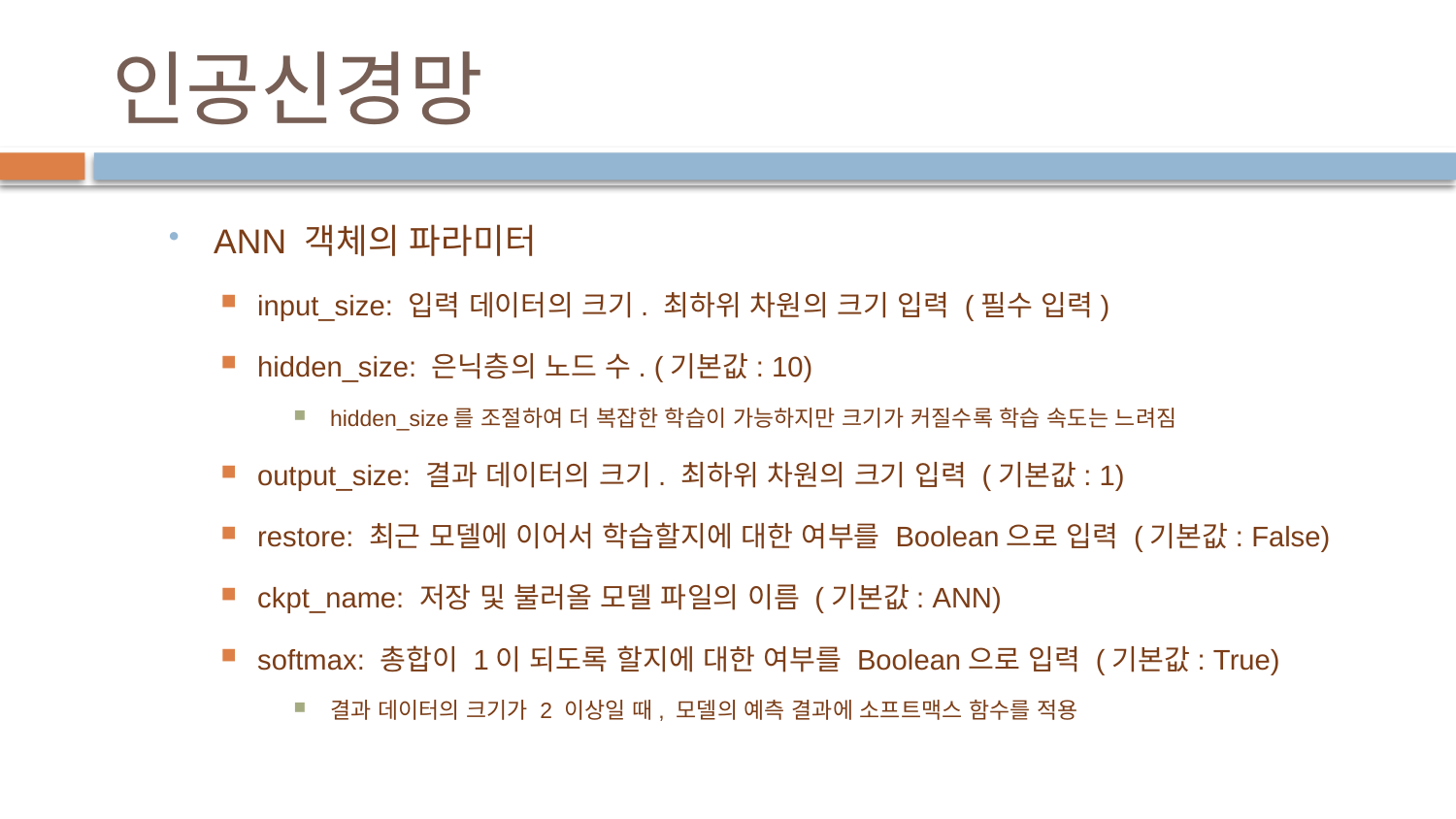

# 인공신경망
ANN 객체의 파라미터
input_size: 입력 데이터의 크기. 최하위 차원의 크기 입력 (필수 입력)
hidden_size: 은닉층의 노드 수. (기본값: 10)
hidden_size를 조절하여 더 복잡한 학습이 가능하지만 크기가 커질수록 학습 속도는 느려짐
output_size: 결과 데이터의 크기. 최하위 차원의 크기 입력 (기본값: 1)
restore: 최근 모델에 이어서 학습할지에 대한 여부를 Boolean으로 입력 (기본값: False)
ckpt_name: 저장 및 불러올 모델 파일의 이름 (기본값: ANN)
softmax: 총합이 1이 되도록 할지에 대한 여부를 Boolean으로 입력 (기본값: True)
결과 데이터의 크기가 2 이상일 때, 모델의 예측 결과에 소프트맥스 함수를 적용